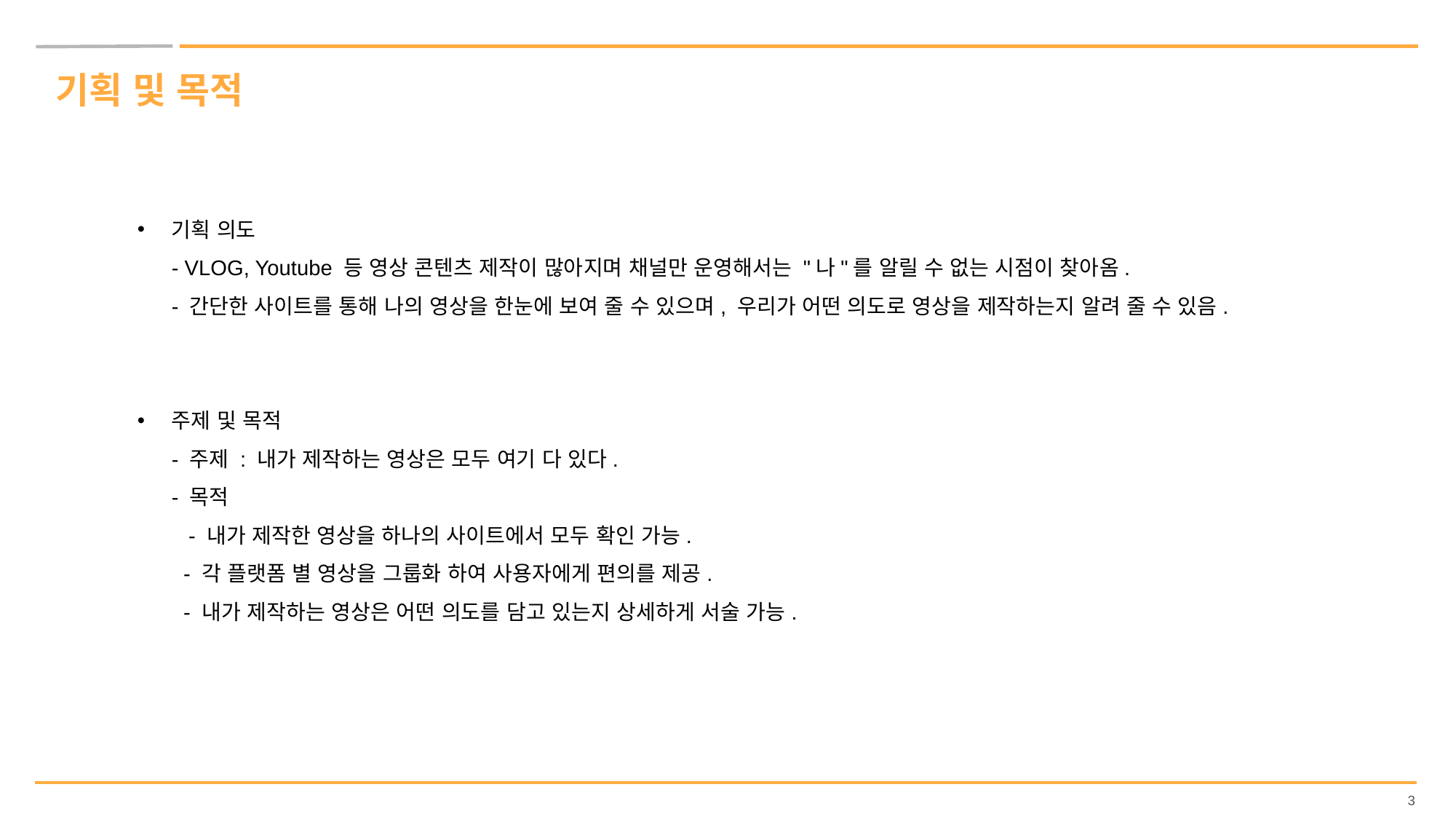

기획 및 목적
기획 의도
- VLOG, Youtube 등 영상 콘텐츠 제작이 많아지며 채널만 운영해서는 "나"를 알릴 수 없는 시점이 찾아옴.
- 간단한 사이트를 통해 나의 영상을 한눈에 보여 줄 수 있으며, 우리가 어떤 의도로 영상을 제작하는지 알려 줄 수 있음.

주제 및 목적
- 주제 : 내가 제작하는 영상은 모두 여기 다 있다.
- 목적
  - 내가 제작한 영상을 하나의 사이트에서 모두 확인 가능.
  - 각 플랫폼 별 영상을 그룹화 하여 사용자에게 편의를 제공.
  - 내가 제작하는 영상은 어떤 의도를 담고 있는지 상세하게 서술 가능.
3